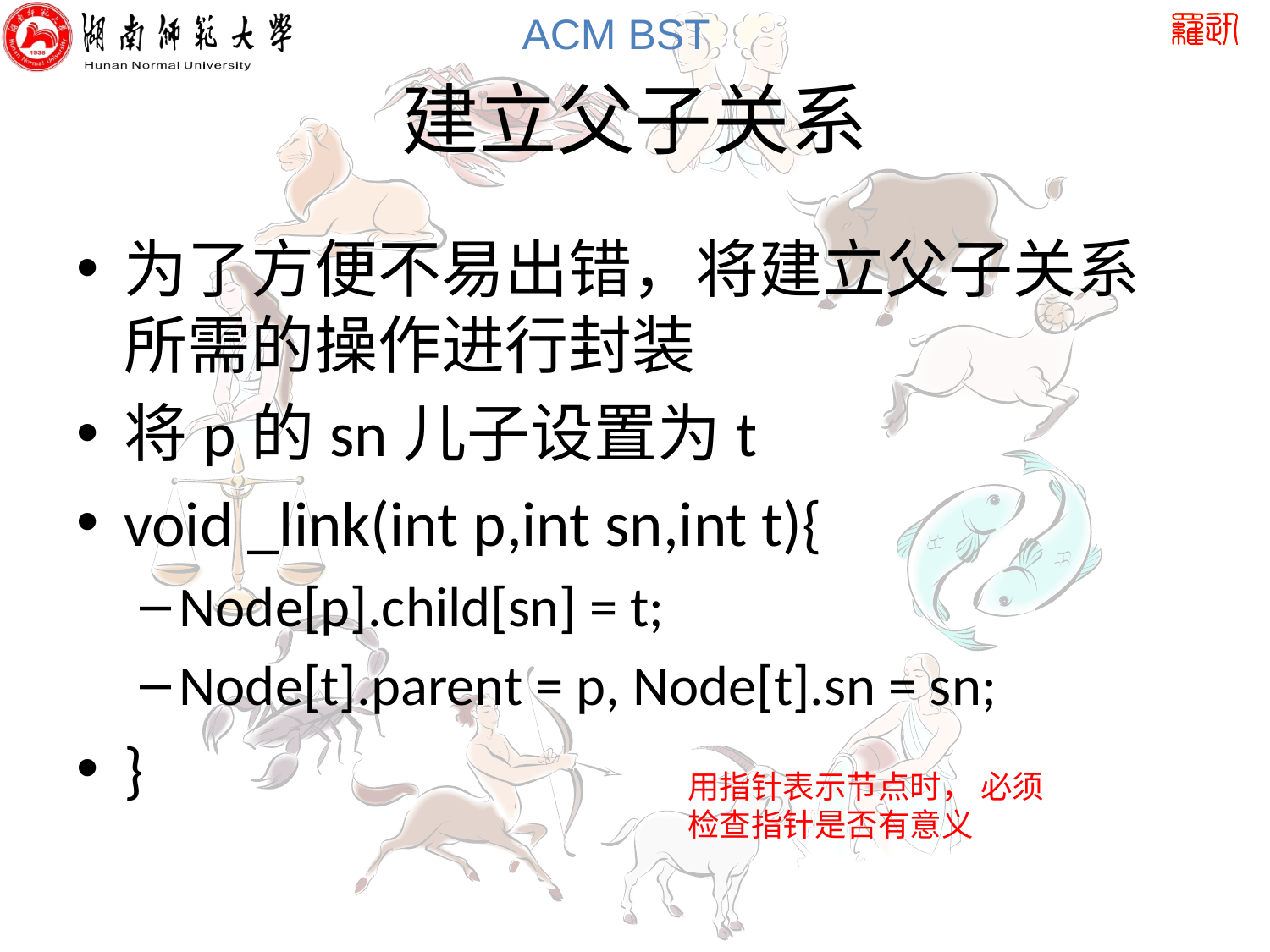

# 建立父子关系
为了方便不易出错，将建立父子关系所需的操作进行封装
将p的sn儿子设置为t
void _link(int p,int sn,int t){
Node[p].child[sn] = t;
Node[t].parent = p, Node[t].sn = sn;
}
用指针表示节点时， 必须检查指针是否有意义